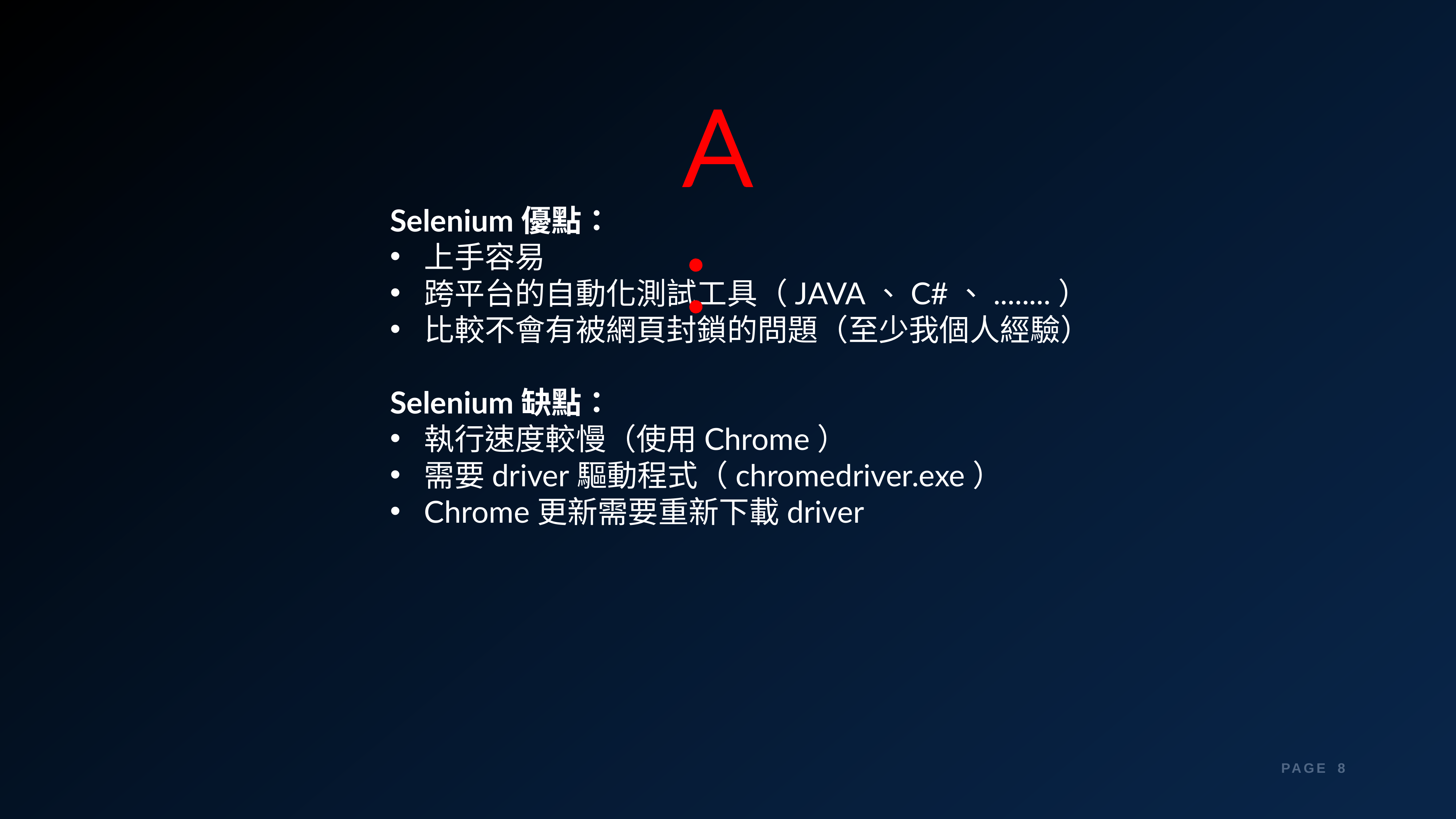

A:
Selenium優點：
上手容易
跨平台的自動化測試工具（JAVA、C#、........）
比較不會有被網頁封鎖的問題（至少我個人經驗）

Selenium缺點：
執行速度較慢（使用Chrome）
需要driver驅動程式（chromedriver.exe）
Chrome更新需要重新下載driver